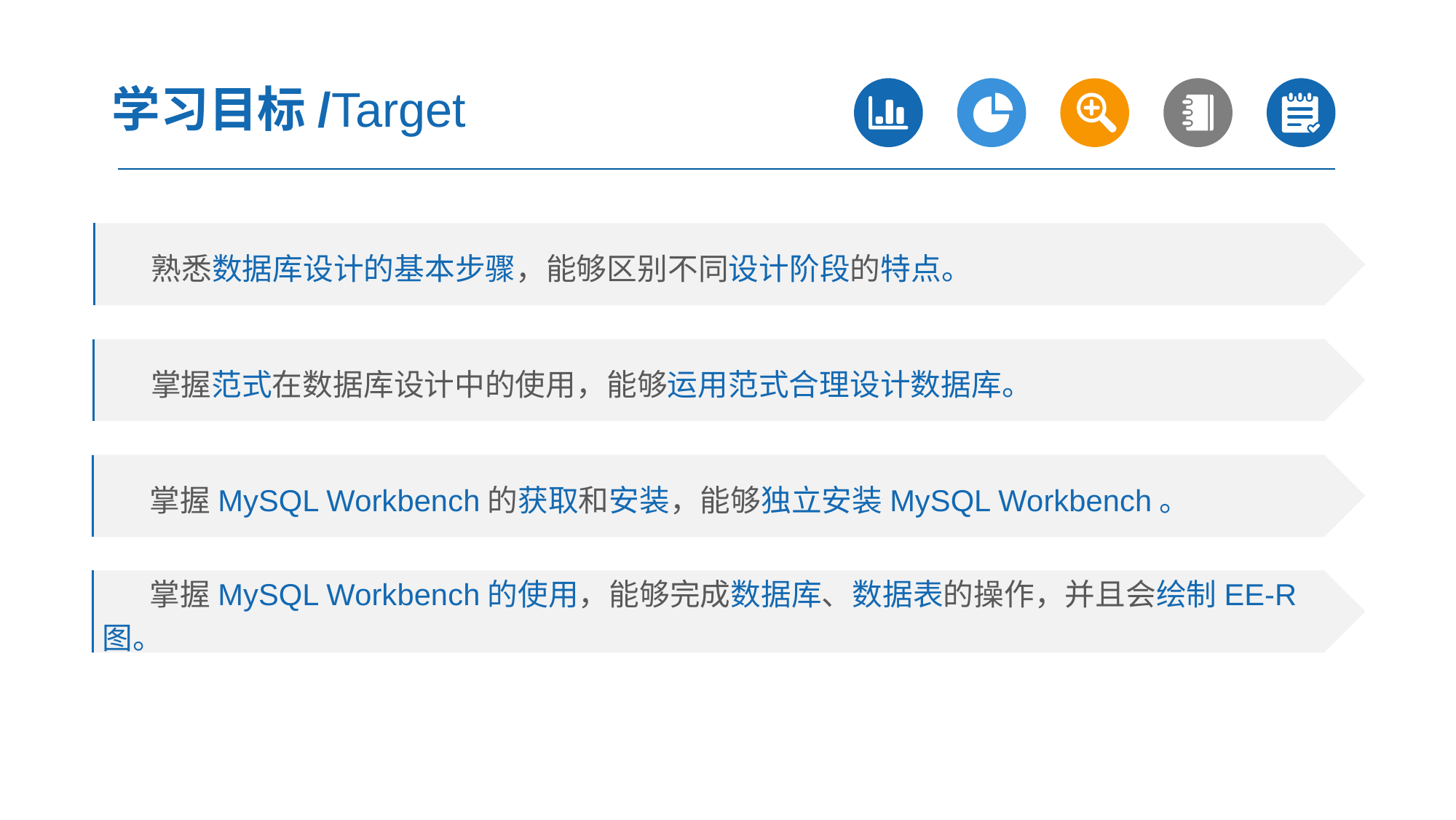

学习目标/Target
      熟悉数据库设计的基本步骤，能够区别不同设计阶段的特点。

      掌握范式在数据库设计中的使用，能够运用范式合理设计数据库。

      掌握MySQL Workbench的获取和安装，能够独立安装MySQL Workbench。

      掌握MySQL Workbench的使用，能够完成数据库、数据表的操作，并且会绘制EE-R图。